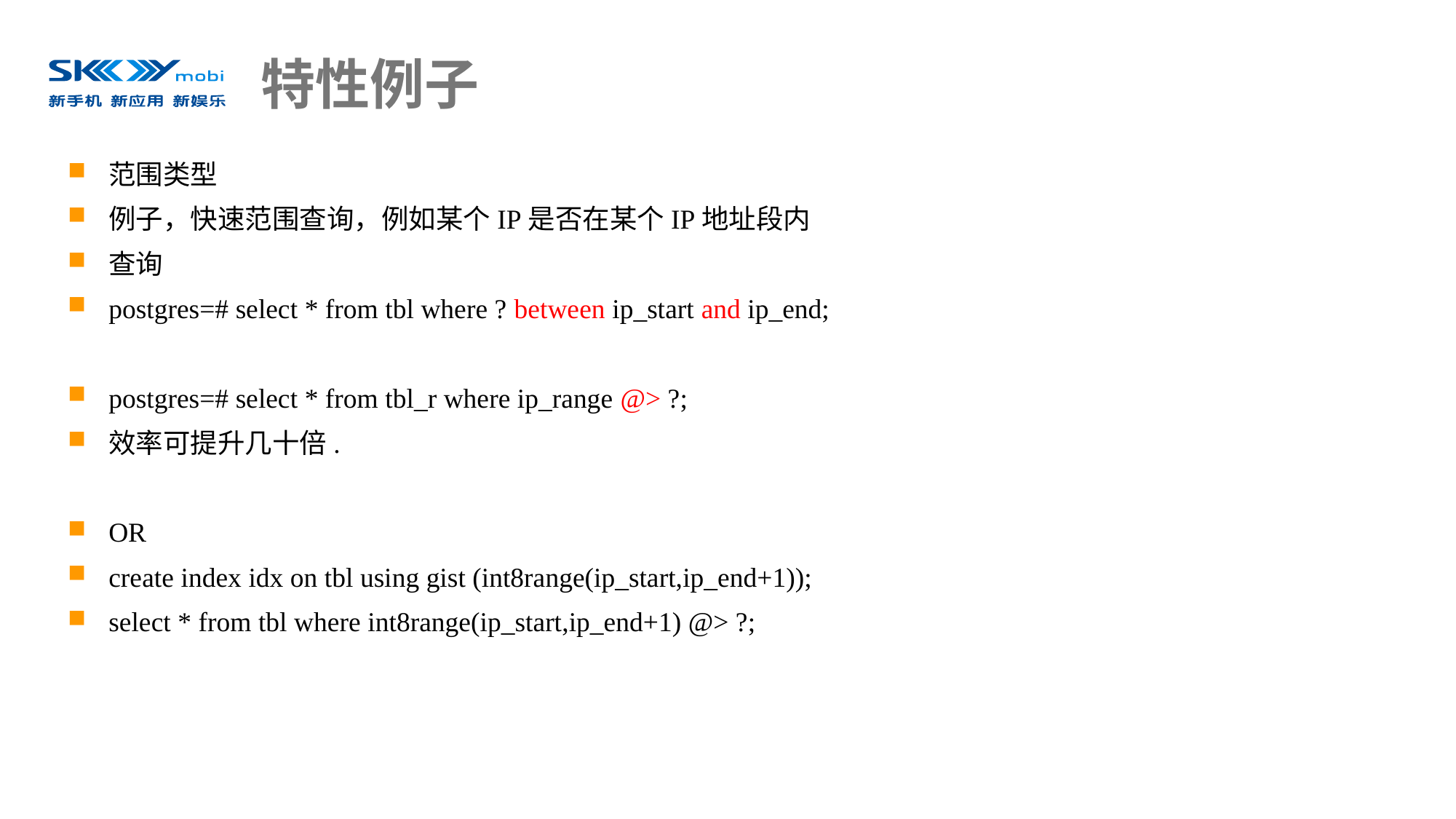

# 特性例子
范围类型
例子，快速范围查询，例如某个IP是否在某个IP地址段内
查询
postgres=# select * from tbl where ? between ip_start and ip_end;

postgres=# select * from tbl_r where ip_range @> ?;
效率可提升几十倍.

OR
create index idx on tbl using gist (int8range(ip_start,ip_end+1));
select * from tbl where int8range(ip_start,ip_end+1) @> ?;